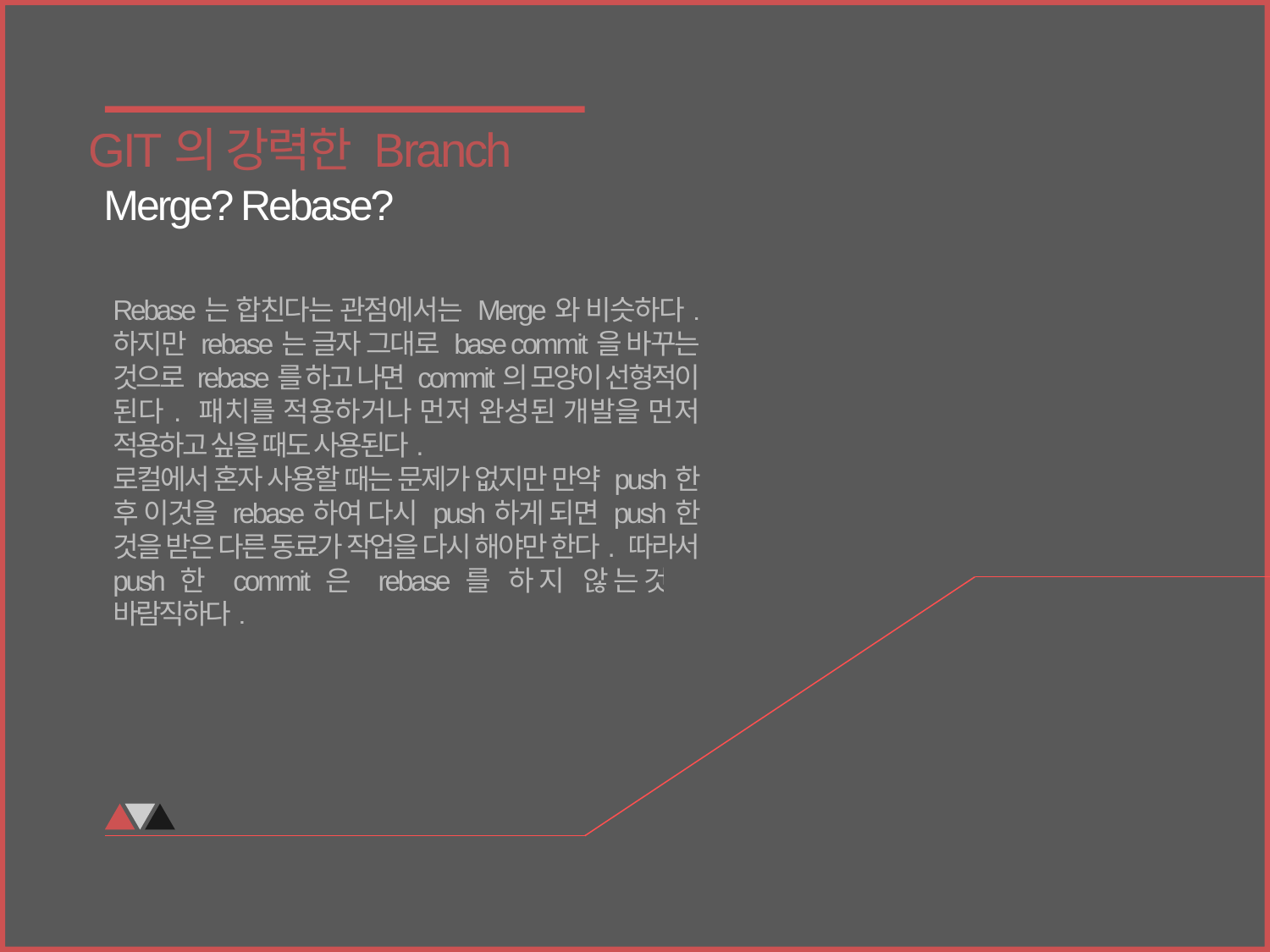

GIT의 강력한 Branch
Merge? Rebase?
Rebase는 합친다는 관점에서는 Merge와 비슷하다. 하지만 rebase는 글자 그대로 base commit을 바꾸는 것으로 rebase를 하고 나면 commit의 모양이 선형적이 된다. 패치를 적용하거나 먼저 완성된 개발을 먼저 적용하고 싶을 때도 사용된다.
로컬에서 혼자 사용할 때는 문제가 없지만 만약 push한 후 이것을 rebase하여 다시 push하게 되면 push한 것을 받은 다른 동료가 작업을 다시 해야만 한다. 따라서 push한 commit은 rebase를 하지 않는것이 바람직하다.